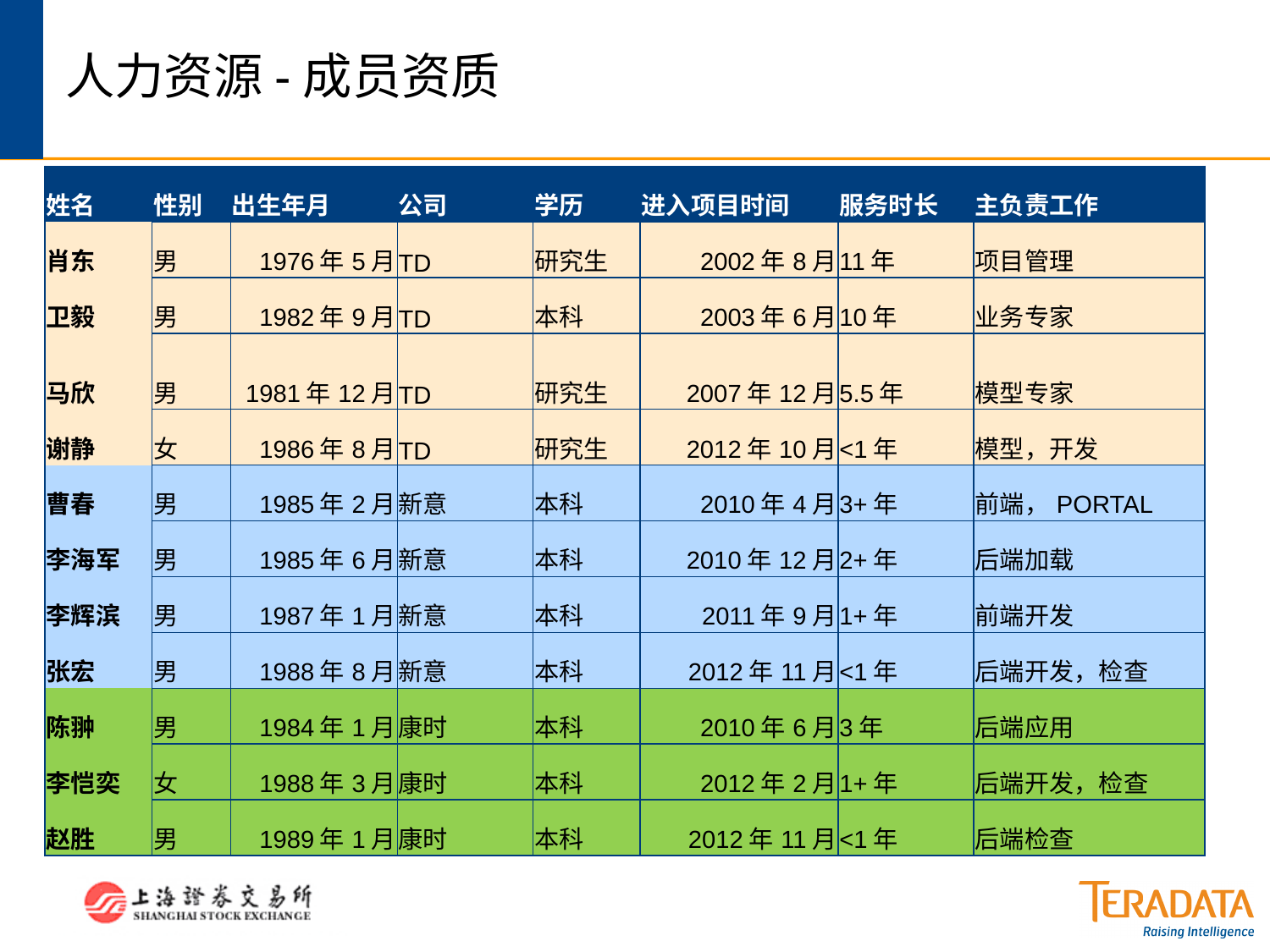

# 人力资源-成员资质
| 姓名 | 性别 | 出生年月 | 公司 | 学历 | 进入项目时间 | 服务时长 | 主负责工作 |
| --- | --- | --- | --- | --- | --- | --- | --- |
| 肖东 | 男 | 1976年5月 | TD | 研究生 | 2002年8月 | 11年 | 项目管理 |
| 卫毅 | 男 | 1982年9月 | TD | 本科 | 2003年6月 | 10年 | 业务专家 |
| 马欣 | 男 | 1981年12月 | TD | 研究生 | 2007年12月 | 5.5年 | 模型专家 |
| 谢静 | 女 | 1986年8月 | TD | 研究生 | 2012年10月 | <1年 | 模型，开发 |
| 曹春 | 男 | 1985年2月 | 新意 | 本科 | 2010年4月 | 3+年 | 前端，PORTAL |
| 李海军 | 男 | 1985年6月 | 新意 | 本科 | 2010年12月 | 2+年 | 后端加载 |
| 李辉滨 | 男 | 1987年1月 | 新意 | 本科 | 2011年9月 | 1+年 | 前端开发 |
| 张宏 | 男 | 1988年8月 | 新意 | 本科 | 2012年11月 | <1年 | 后端开发，检查 |
| 陈翀 | 男 | 1984年1月 | 康时 | 本科 | 2010年6月 | 3年 | 后端应用 |
| 李恺奕 | 女 | 1988年3月 | 康时 | 本科 | 2012年2月 | 1+年 | 后端开发，检查 |
| 赵胜 | 男 | 1989年1月 | 康时 | 本科 | 2012年11月 | <1年 | 后端检查 |